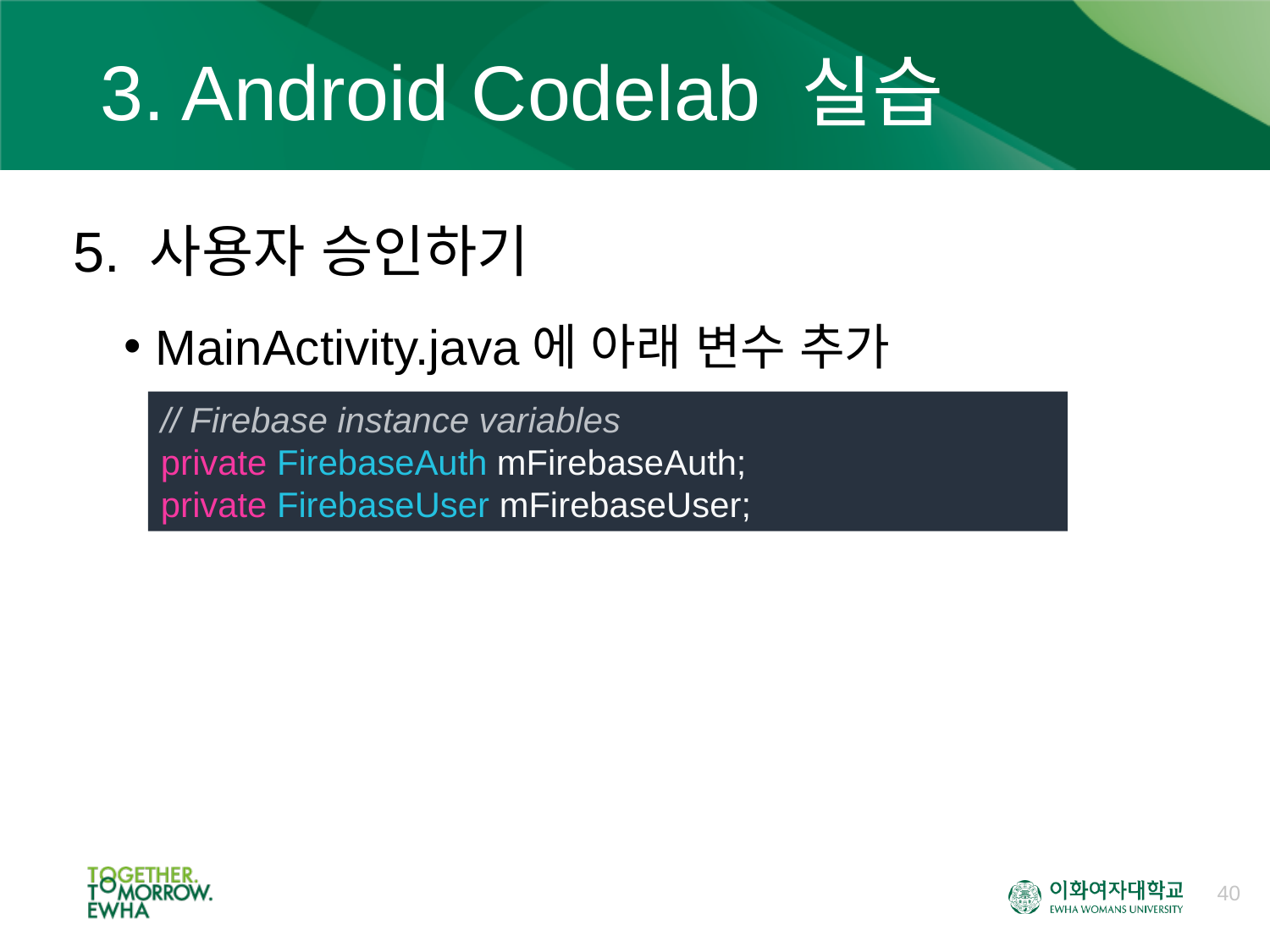

# 3. Android Codelab 실습
5. 사용자 승인하기
MainActivity.java에 아래 변수 추가

// Firebase instance variables
private FirebaseAuth mFirebaseAuth;
private FirebaseUser mFirebaseUser;
40